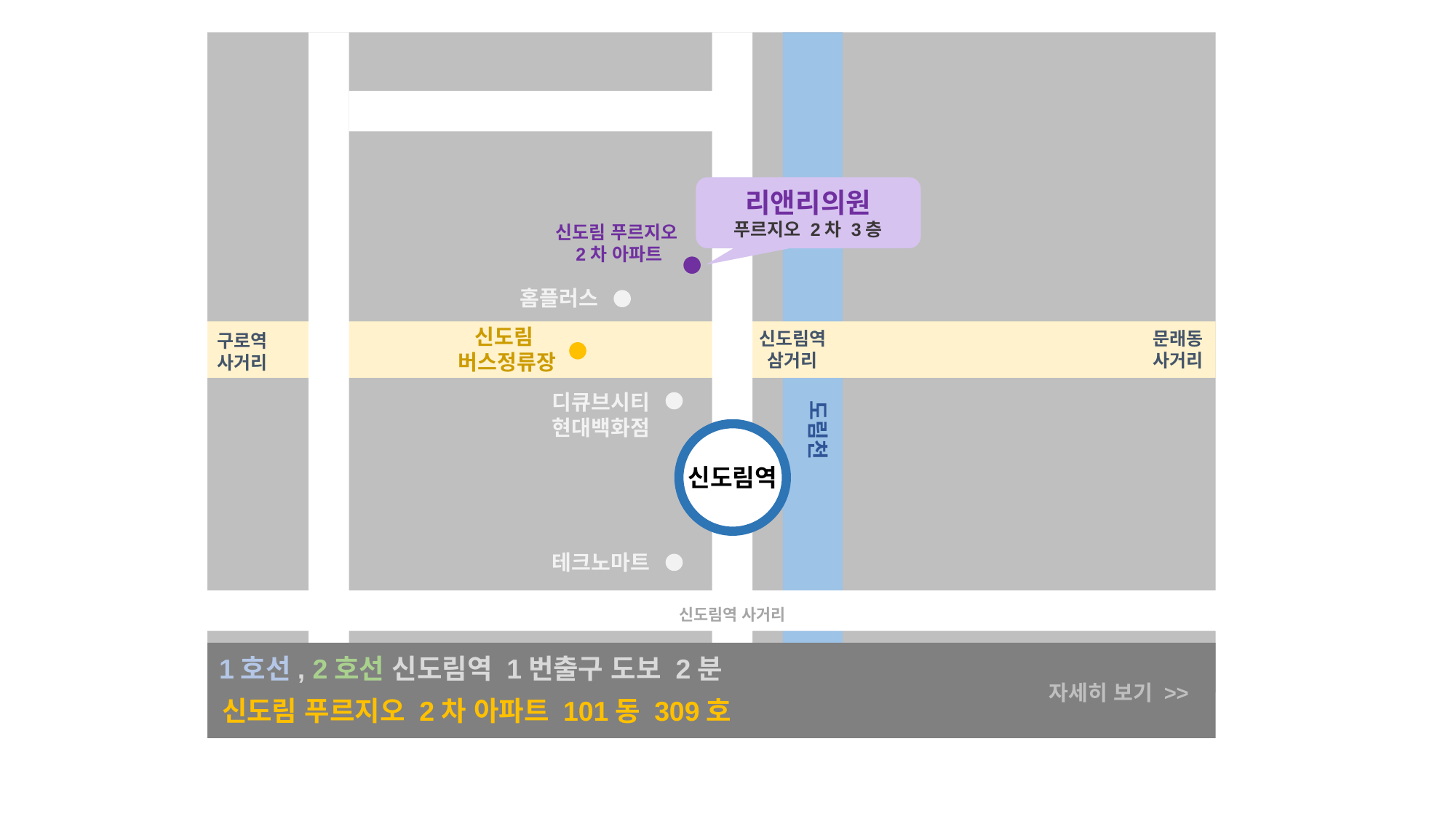

ㅅ

리앤리의원
푸르지오 2차 3층
신도림 푸르지오
2차 아파트

홈플러스

신도림
버스정류장

신도림역
삼거리
문래동
사거리
구로역
사거리

디큐브시티
현대백화점
도림천

신도림역
테크노마트

신도림역 사거리

1호선, 2호선 신도림역 1번출구 도보 2분
자세히 보기 >>
신도림 푸르지오 2차 아파트 101동 309호